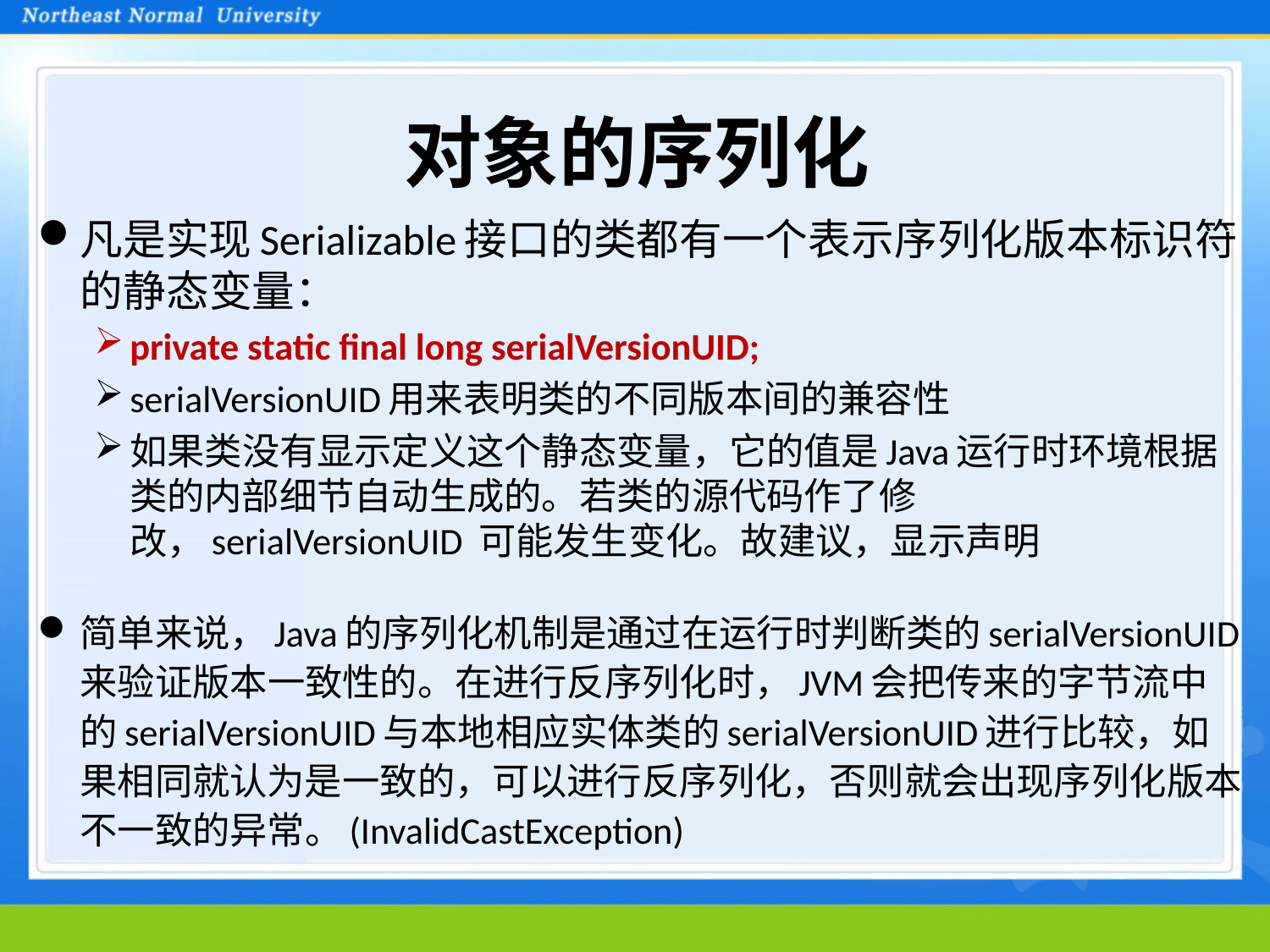

# 对象的序列化
凡是实现Serializable接口的类都有一个表示序列化版本标识符的静态变量：
private static final long serialVersionUID;
serialVersionUID用来表明类的不同版本间的兼容性
如果类没有显示定义这个静态变量，它的值是Java运行时环境根据类的内部细节自动生成的。若类的源代码作了修改，serialVersionUID 可能发生变化。故建议，显示声明

简单来说，Java的序列化机制是通过在运行时判断类的serialVersionUID来验证版本一致性的。在进行反序列化时，JVM会把传来的字节流中的serialVersionUID与本地相应实体类的serialVersionUID进行比较，如果相同就认为是一致的，可以进行反序列化，否则就会出现序列化版本不一致的异常。(InvalidCastException)